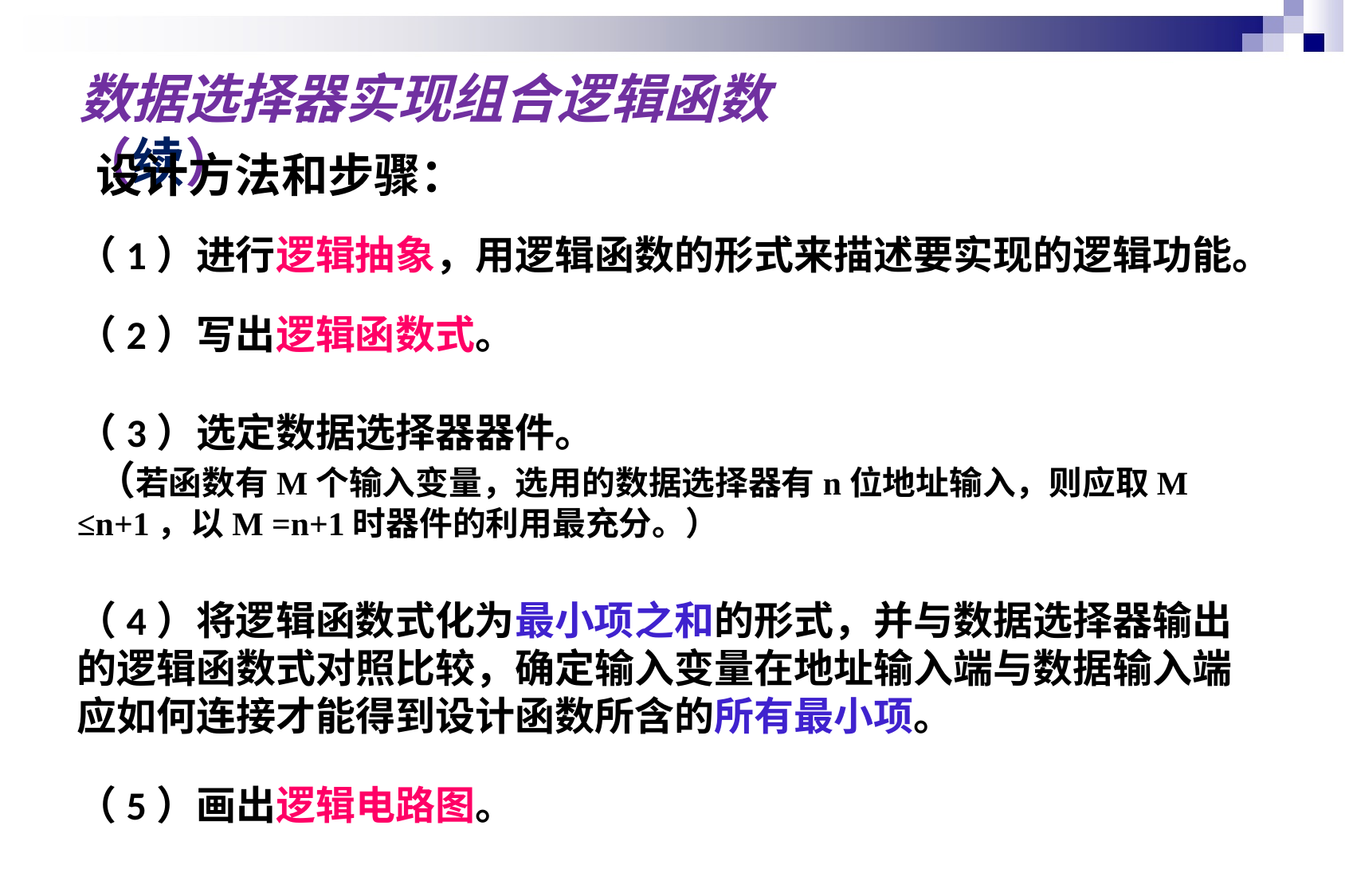

数据选择器实现组合逻辑函数（续）
设计方法和步骤：
（1）进行逻辑抽象，用逻辑函数的形式来描述要实现的逻辑功能。
（2）写出逻辑函数式。
（3）选定数据选择器器件。
 （若函数有M个输入变量，选用的数据选择器有n位地址输入，则应取M ≤n+1，以M =n+1时器件的利用最充分。）
（4）将逻辑函数式化为最小项之和的形式，并与数据选择器输出的逻辑函数式对照比较，确定输入变量在地址输入端与数据输入端应如何连接才能得到设计函数所含的所有最小项。
（5）画出逻辑电路图。